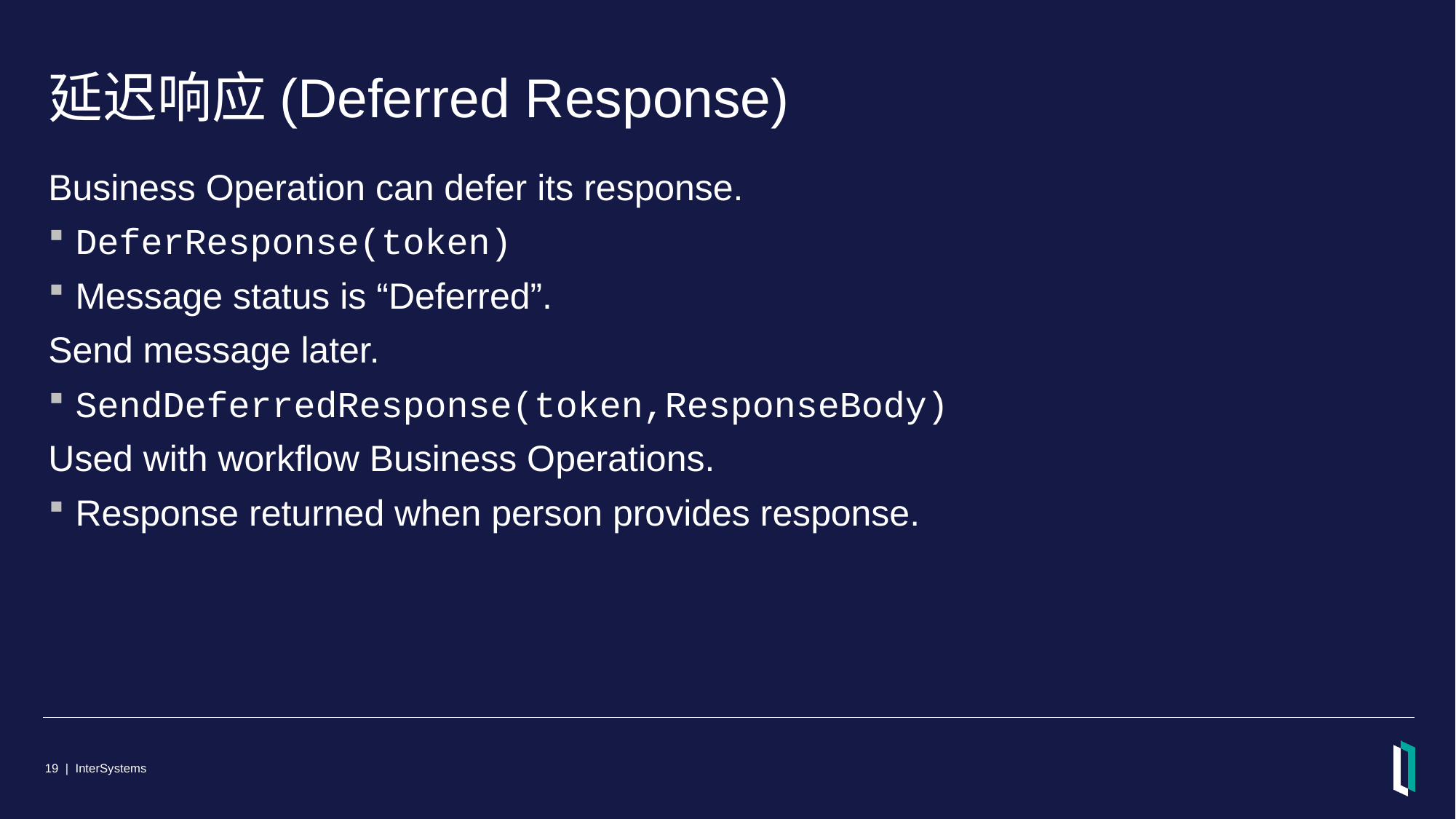

# 延迟响应(Deferred Response)
Business Operation can defer its response.
DeferResponse(token)
Message status is “Deferred”.
Send message later.
SendDeferredResponse(token,ResponseBody)
Used with workflow Business Operations.
Response returned when person provides response.